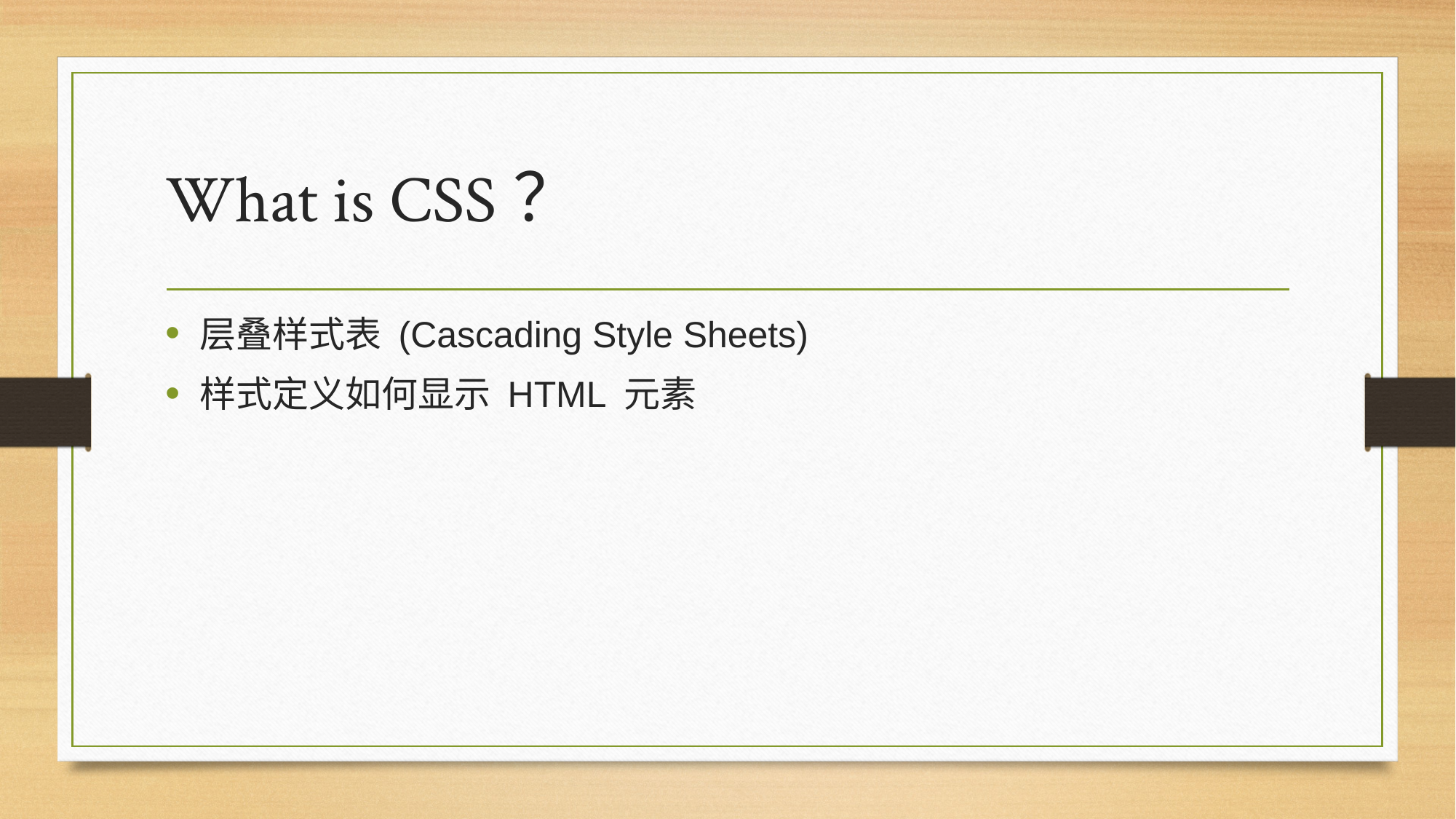

# What is CSS？
层叠样式表 (Cascading Style Sheets)
样式定义如何显示 HTML 元素